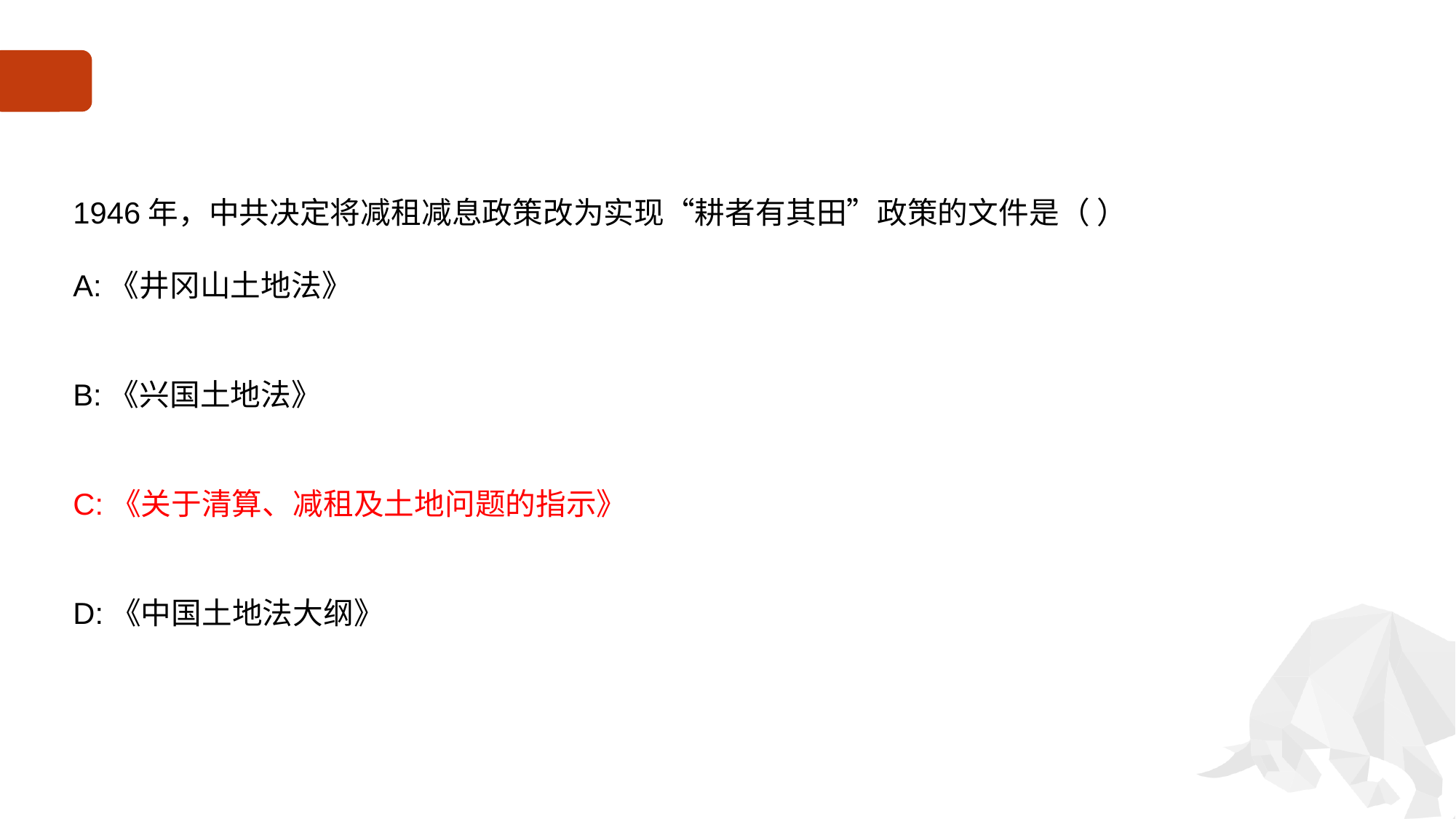

#
1946年，中共决定将减租减息政策改为实现“耕者有其田”政策的文件是（ ）

A:《井冈山土地法》

B:《兴国土地法》

C:《关于清算、减租及土地问题的指示》

D:《中国土地法大纲》